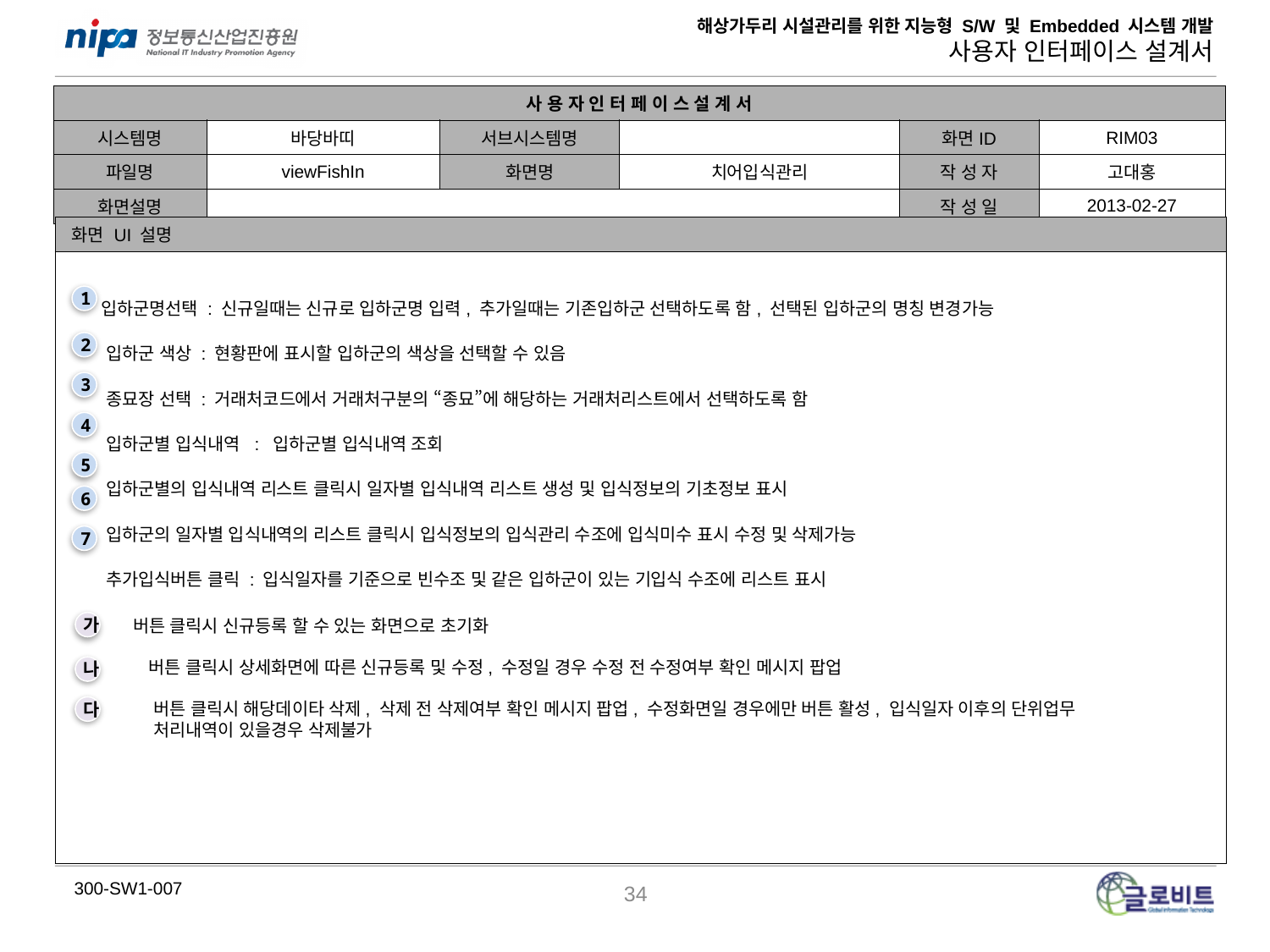

| 사 용 자 인 터 페 이 스 설 계 서 |  |  |  |  |  |
| --- | --- | --- | --- | --- | --- |
| 시스템명 | 바당바띠 | 서브시스템명 |  | 화면ID | RIM03 |
| 파일명 | viewFishIn | 화면명 | 치어입식관리 | 작 성 자 | 고대홍 |
| 화면설명 |  |  |  | 작 성 일 | 2013-02-27 |
| 화면 UI 설명 |
| --- |
| 입하군명선택 : 신규일때는 신규로 입하군명 입력, 추가일때는 기존입하군 선택하도록 함, 선택된 입하군의 명칭 변경가능 입하군 색상 : 현황판에 표시할 입하군의 색상을 선택할 수 있음 종묘장 선택 : 거래처코드에서 거래처구분의 “종묘”에 해당하는 거래처리스트에서 선택하도록 함 입하군별 입식내역 : 입하군별 입식내역 조회 입하군별의 입식내역 리스트 클릭시 일자별 입식내역 리스트 생성 및 입식정보의 기초정보 표시 입하군의 일자별 입식내역의 리스트 클릭시 입식정보의 입식관리 수조에 입식미수 표시 수정 및 삭제가능 추가입식버튼 클릭 : 입식일자를 기준으로 빈수조 및 같은 입하군이 있는 기입식 수조에 리스트 표시 |
1
2
3
4
5
6
7
버튼 클릭시 신규등록 할 수 있는 화면으로 초기화
가
버튼 클릭시 상세화면에 따른 신규등록 및 수정, 수정일 경우 수정 전 수정여부 확인 메시지 팝업
나
버튼 클릭시 해당데이타 삭제, 삭제 전 삭제여부 확인 메시지 팝업, 수정화면일 경우에만 버튼 활성, 입식일자 이후의 단위업무
처리내역이 있을경우 삭제불가
다